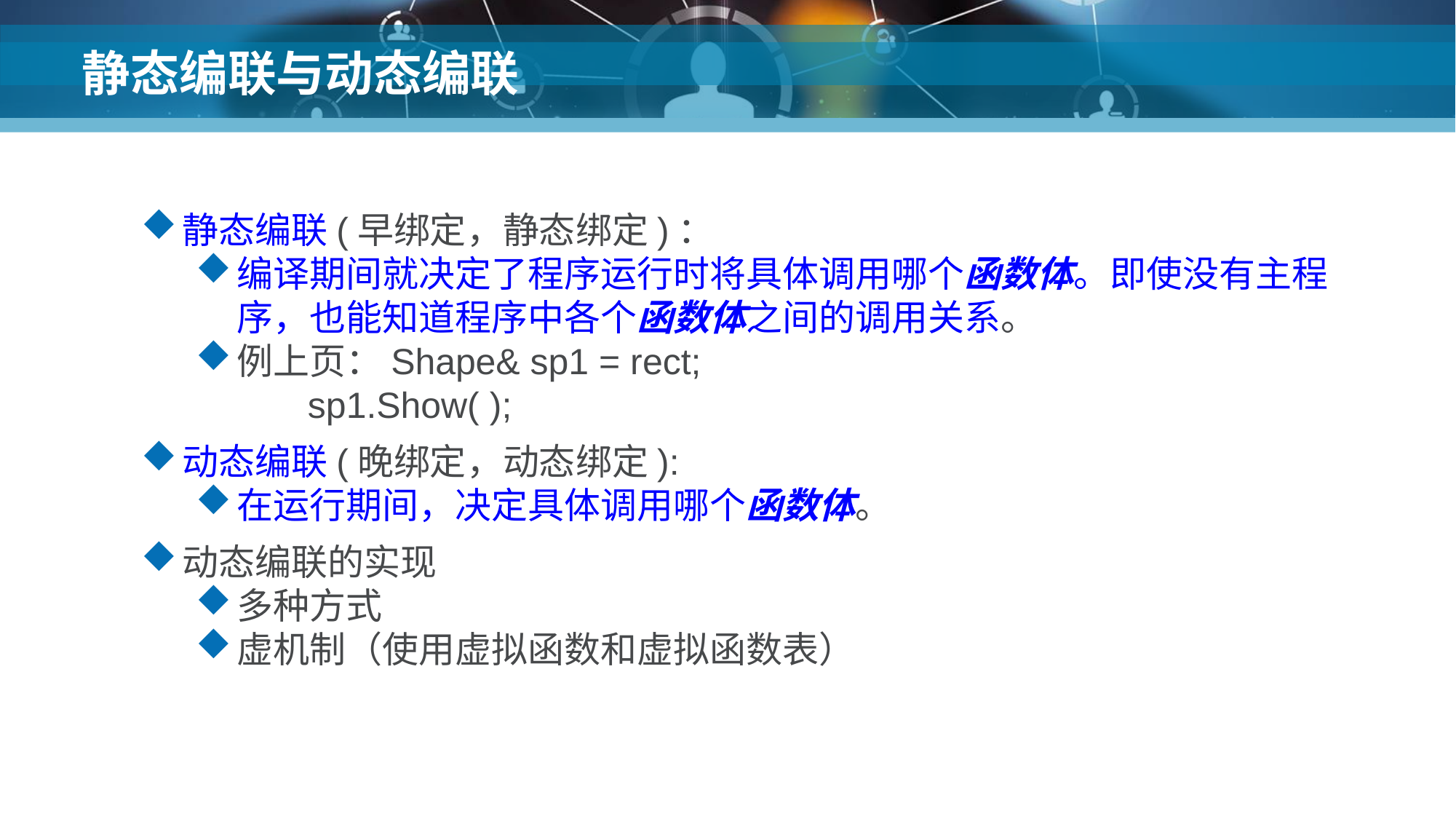

# 静态编联与动态编联
静态编联(早绑定，静态绑定)：
编译期间就决定了程序运行时将具体调用哪个函数体。即使没有主程序，也能知道程序中各个函数体之间的调用关系。
例上页：Shape& sp1 = rect;
       sp1.Show( );
动态编联(晚绑定，动态绑定):
在运行期间，决定具体调用哪个函数体。
动态编联的实现
多种方式
虚机制（使用虚拟函数和虚拟函数表）